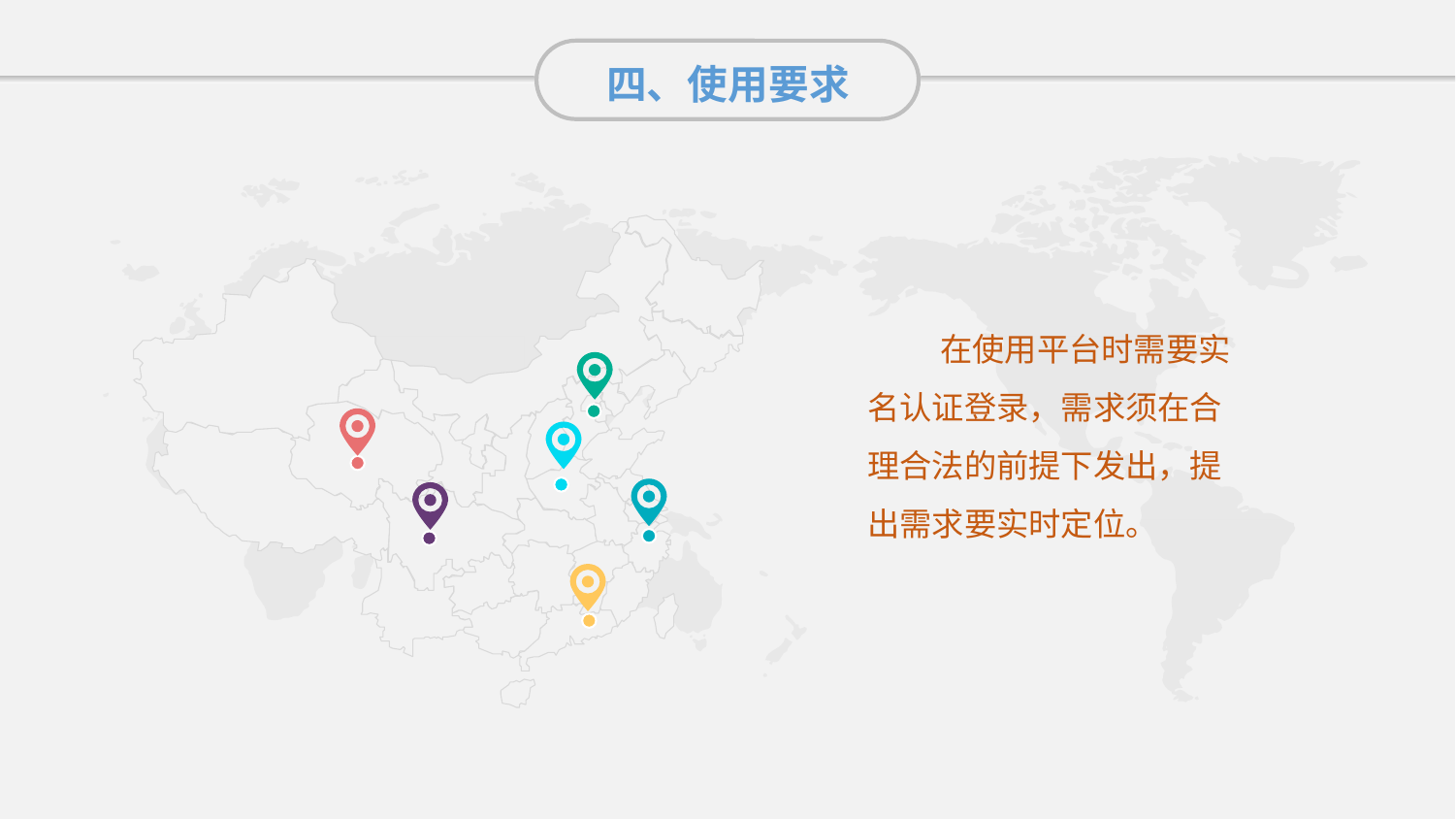

四、使用要求

在使用平台时需要实名认证登录，需求须在合理合法的前提下发出，提出需求要实时定位。